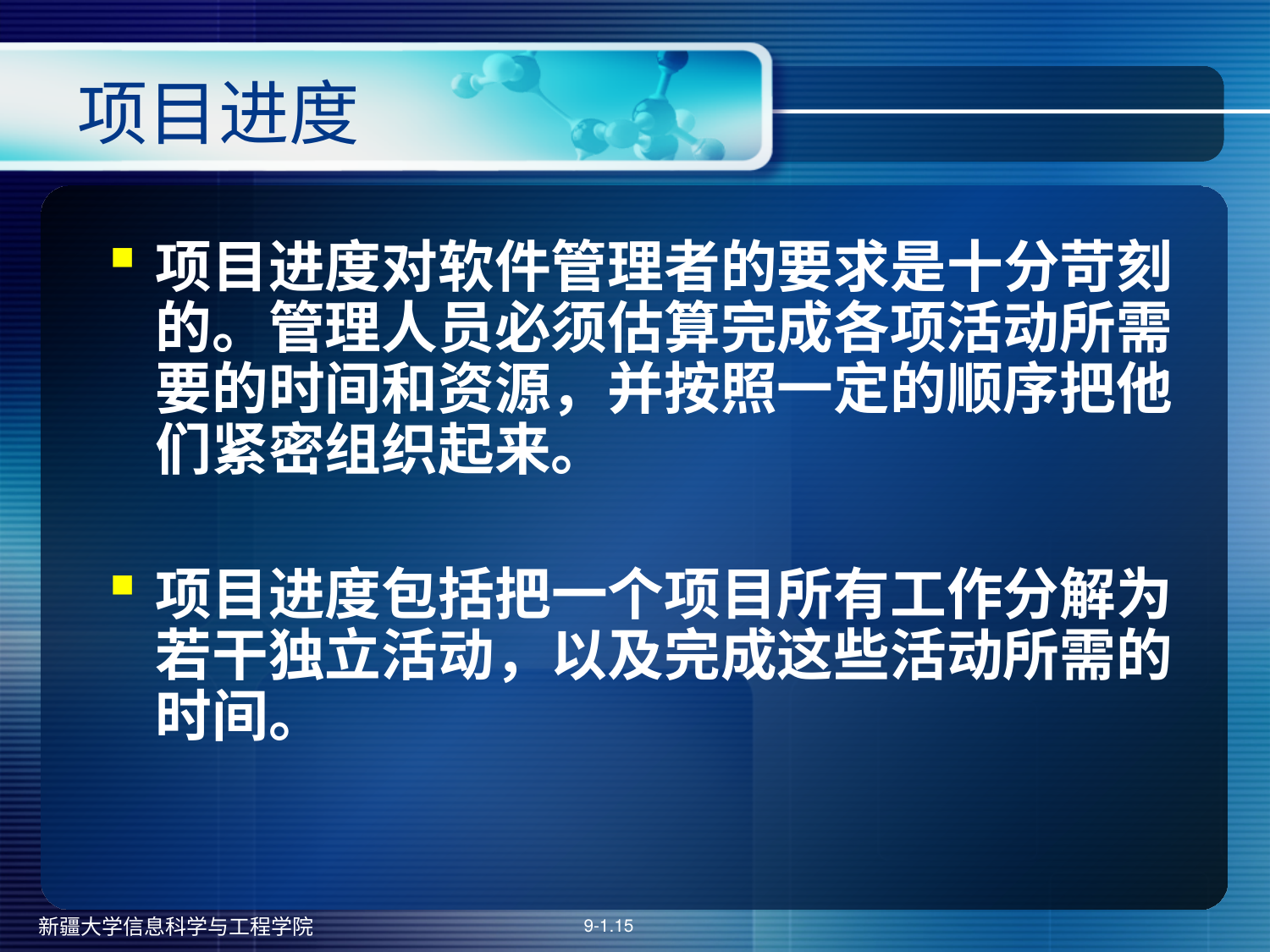

# 项目进度
项目进度对软件管理者的要求是十分苛刻的。管理人员必须估算完成各项活动所需要的时间和资源，并按照一定的顺序把他们紧密组织起来。

项目进度包括把一个项目所有工作分解为若干独立活动，以及完成这些活动所需的时间。